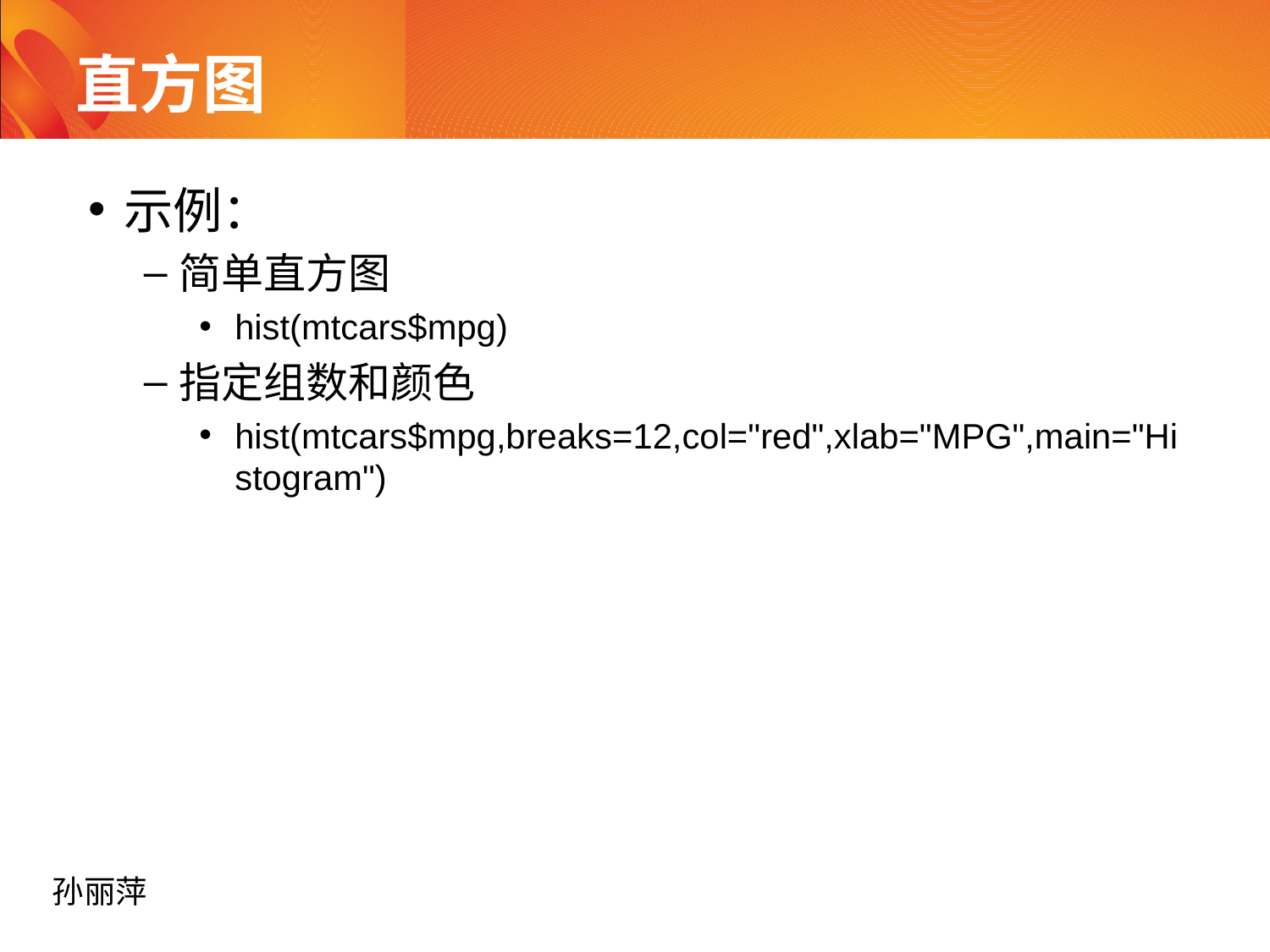

# 直方图
示例：
简单直方图
hist(mtcars$mpg)
指定组数和颜色
hist(mtcars$mpg,breaks=12,col="red",xlab="MPG",main="Histogram")

|  |
| --- |
13